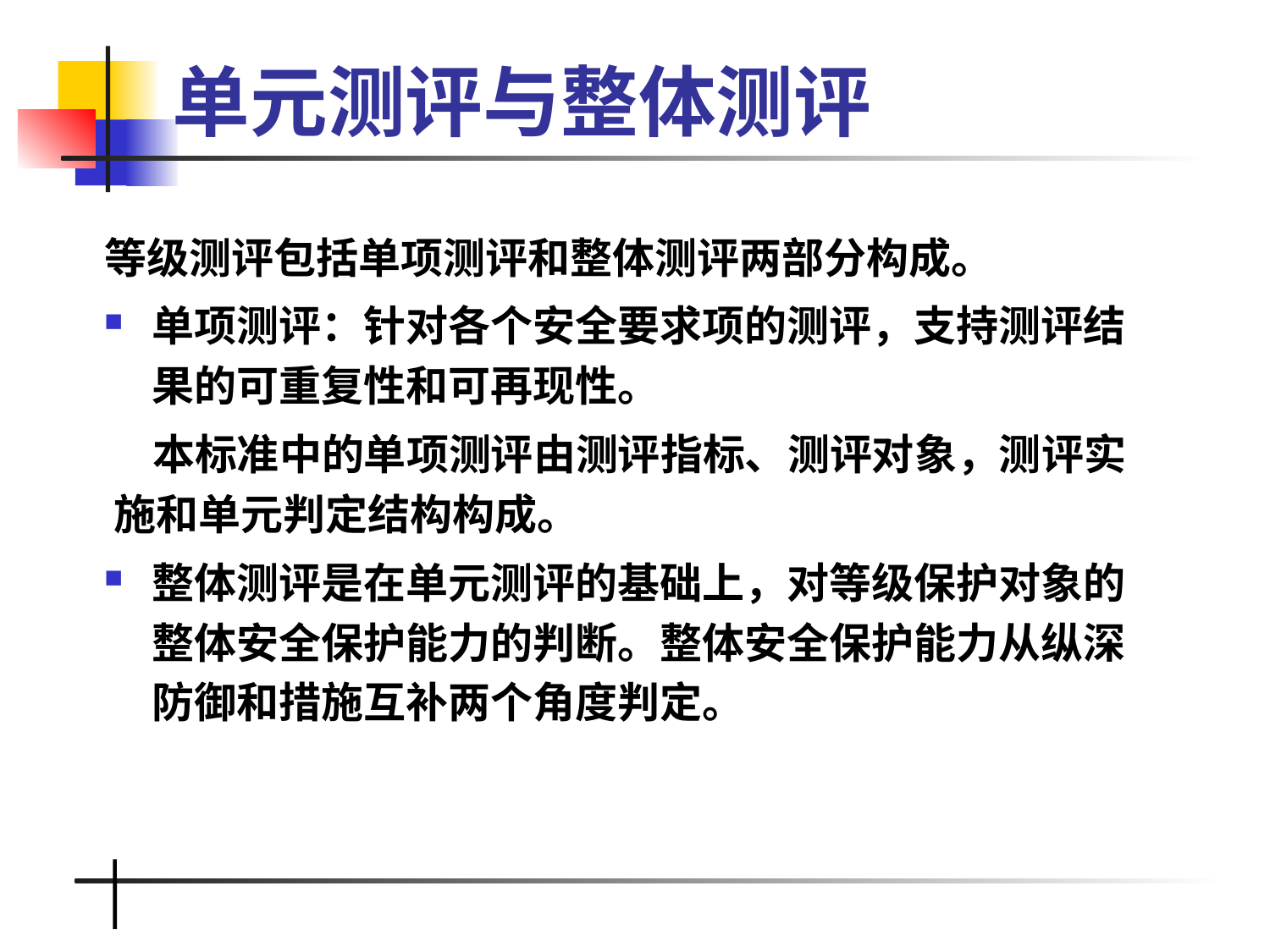

# 单元测评与整体测评
等级测评包括单项测评和整体测评两部分构成。
单项测评：针对各个安全要求项的测评，支持测评结果的可重复性和可再现性。
    本标准中的单项测评由测评指标、测评对象，测评实     施和单元判定结构构成。
整体测评是在单元测评的基础上，对等级保护对象的整体安全保护能力的判断。整体安全保护能力从纵深防御和措施互补两个角度判定。